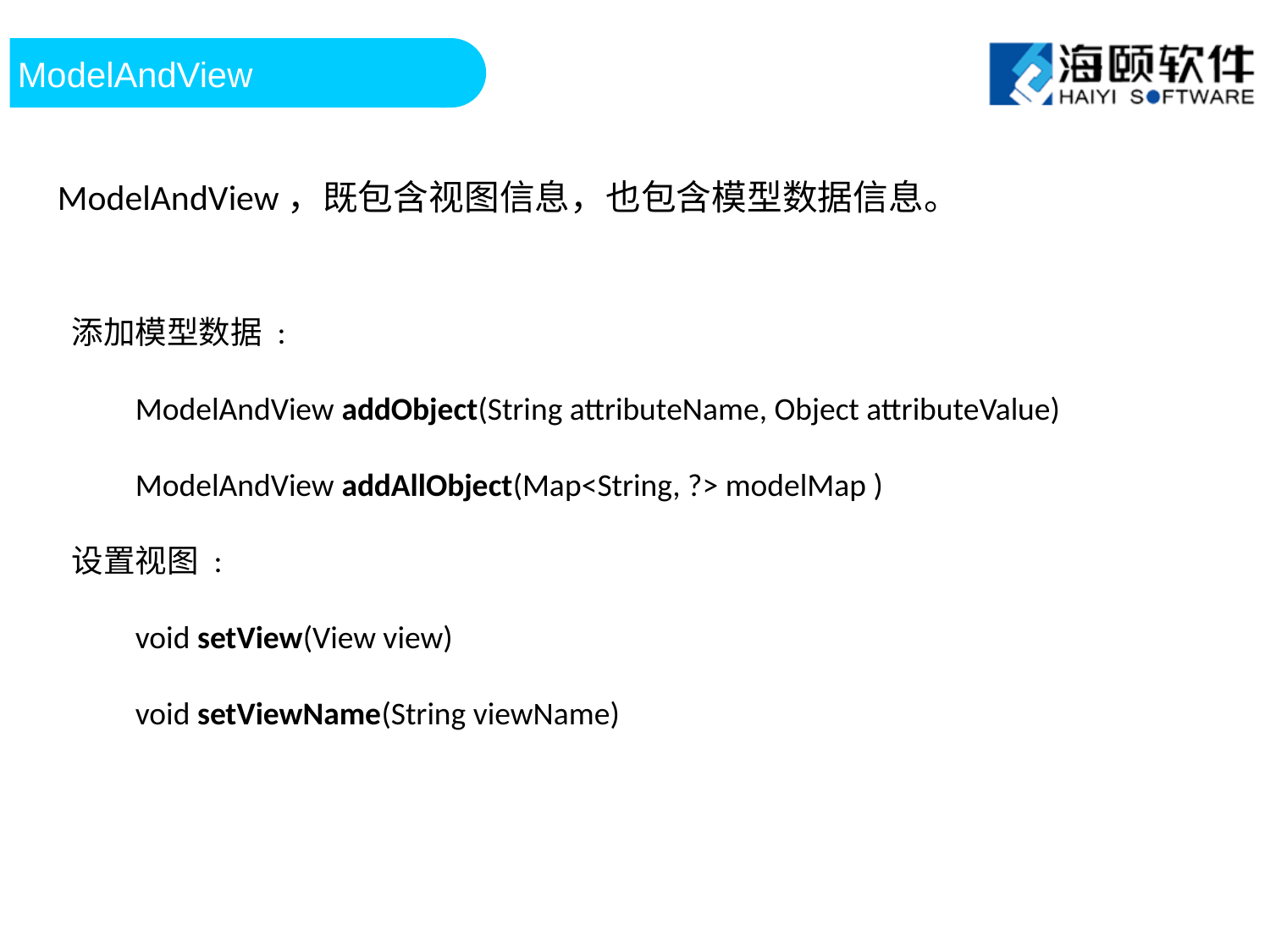

ModelAndView
ModelAndView，既包含视图信息，也包含模型数据信息。
添加模型数据 :
ModelAndView addObject(String attributeName, Object attributeValue)
ModelAndView addAllObject(Map<String, ?> modelMap )
设置视图 :
void setView(View view)
void setViewName(String viewName)